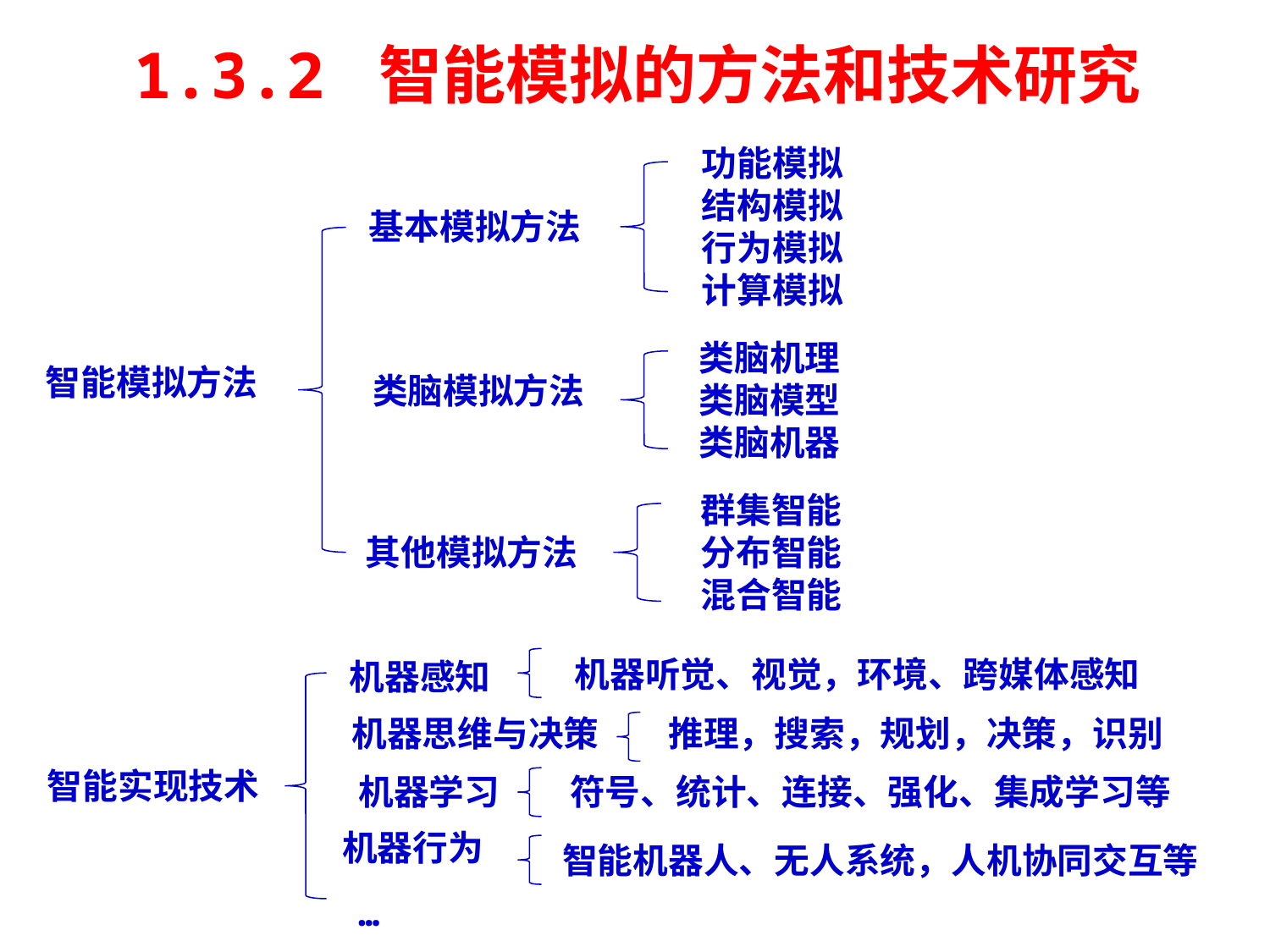

1.3.2 智能模拟的方法和技术研究
功能模拟
结构模拟
行为模拟
计算模拟

基本模拟方法

类脑机理
类脑模型
类脑机器

智能模拟方法
类脑模拟方法
群集智能
分布智能
混合智能

其他模拟方法
机器听觉、视觉，环境、跨媒体感知
机器感知

机器思维与决策
推理，搜索，规划，决策，识别

智能实现技术
机器学习
符号、统计、连接、强化、集成学习等

机器行为
智能机器人、无人系统，人机协同交互等

…